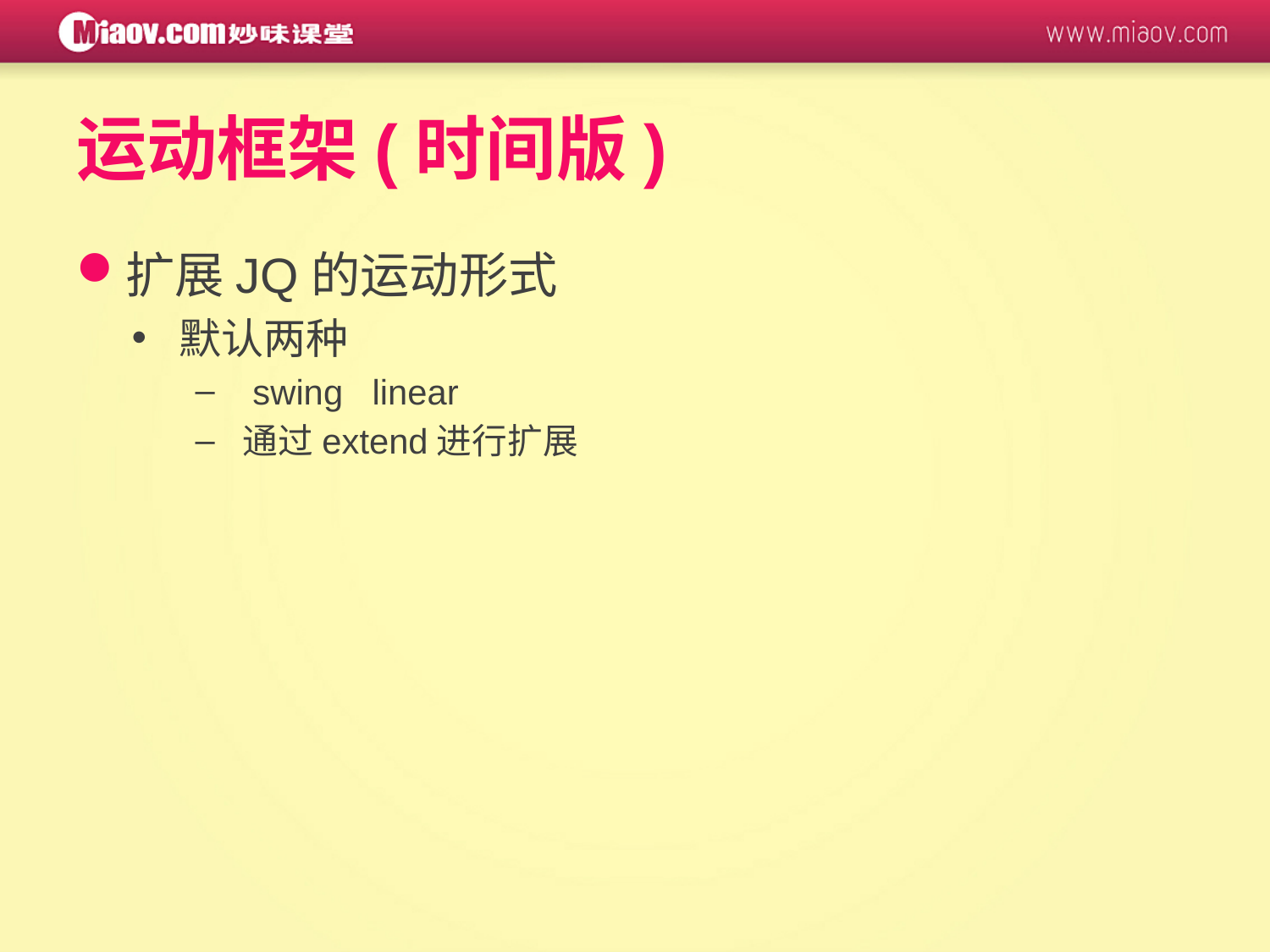

# 运动框架(时间版)
扩展JQ的运动形式
默认两种
 swing   linear
通过extend进行扩展